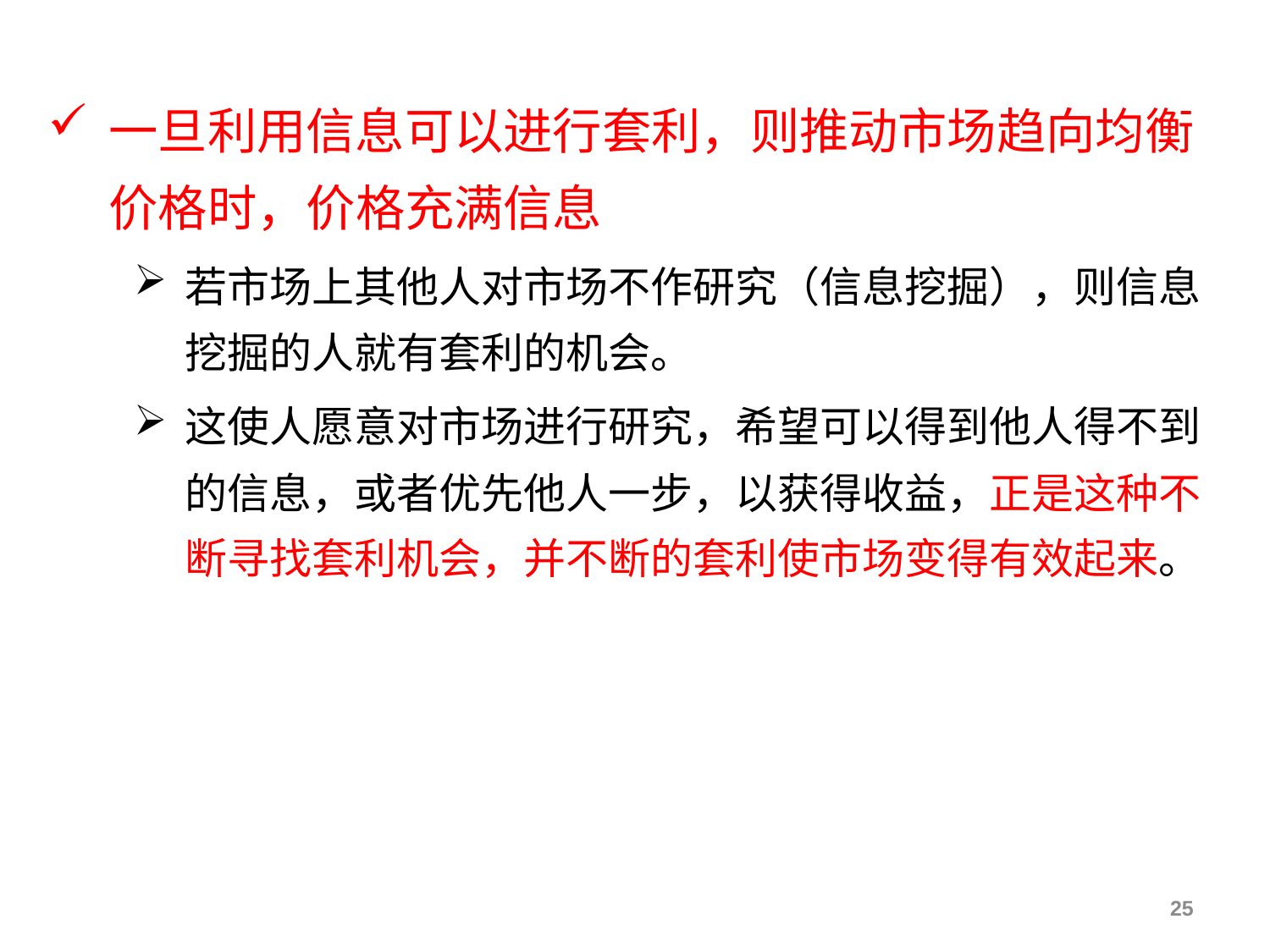

一旦利用信息可以进行套利，则推动市场趋向均衡价格时，价格充满信息
若市场上其他人对市场不作研究（信息挖掘），则信息挖掘的人就有套利的机会。
这使人愿意对市场进行研究，希望可以得到他人得不到的信息，或者优先他人一步，以获得收益，正是这种不断寻找套利机会，并不断的套利使市场变得有效起来。
25